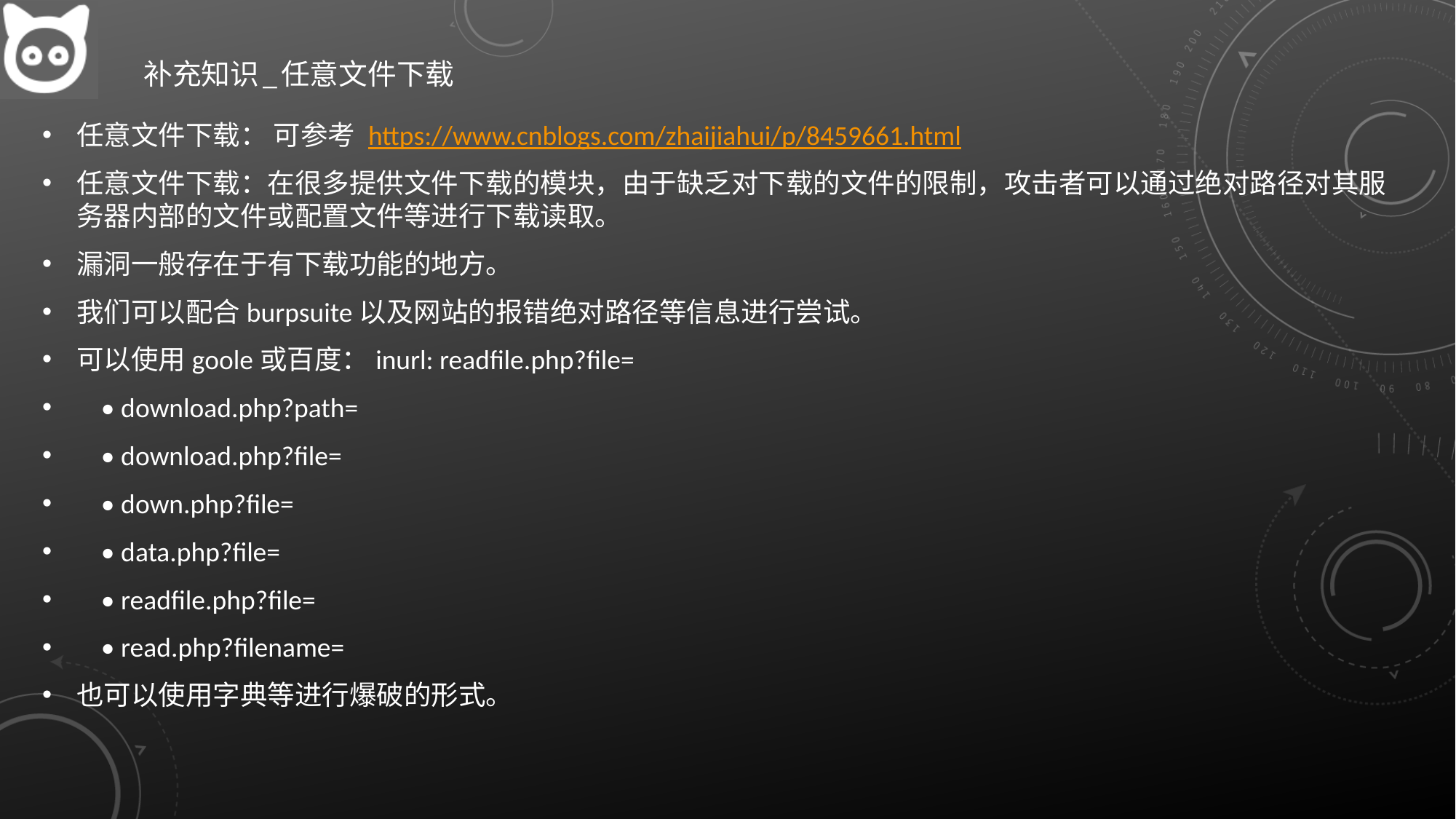

# 补充知识_任意文件下载
任意文件下载： 可参考 https://www.cnblogs.com/zhaijiahui/p/8459661.html
任意文件下载：在很多提供文件下载的模块，由于缺乏对下载的文件的限制，攻击者可以通过绝对路径对其服务器内部的文件或配置文件等进行下载读取。
漏洞一般存在于有下载功能的地方。
我们可以配合burpsuite以及网站的报错绝对路径等信息进行尝试。
可以使用goole或百度：inurl: readfile.php?file=
    • download.php?path=
    • download.php?file=
    • down.php?file=
    • data.php?file=
    • readfile.php?file=
    • read.php?filename=
也可以使用字典等进行爆破的形式。